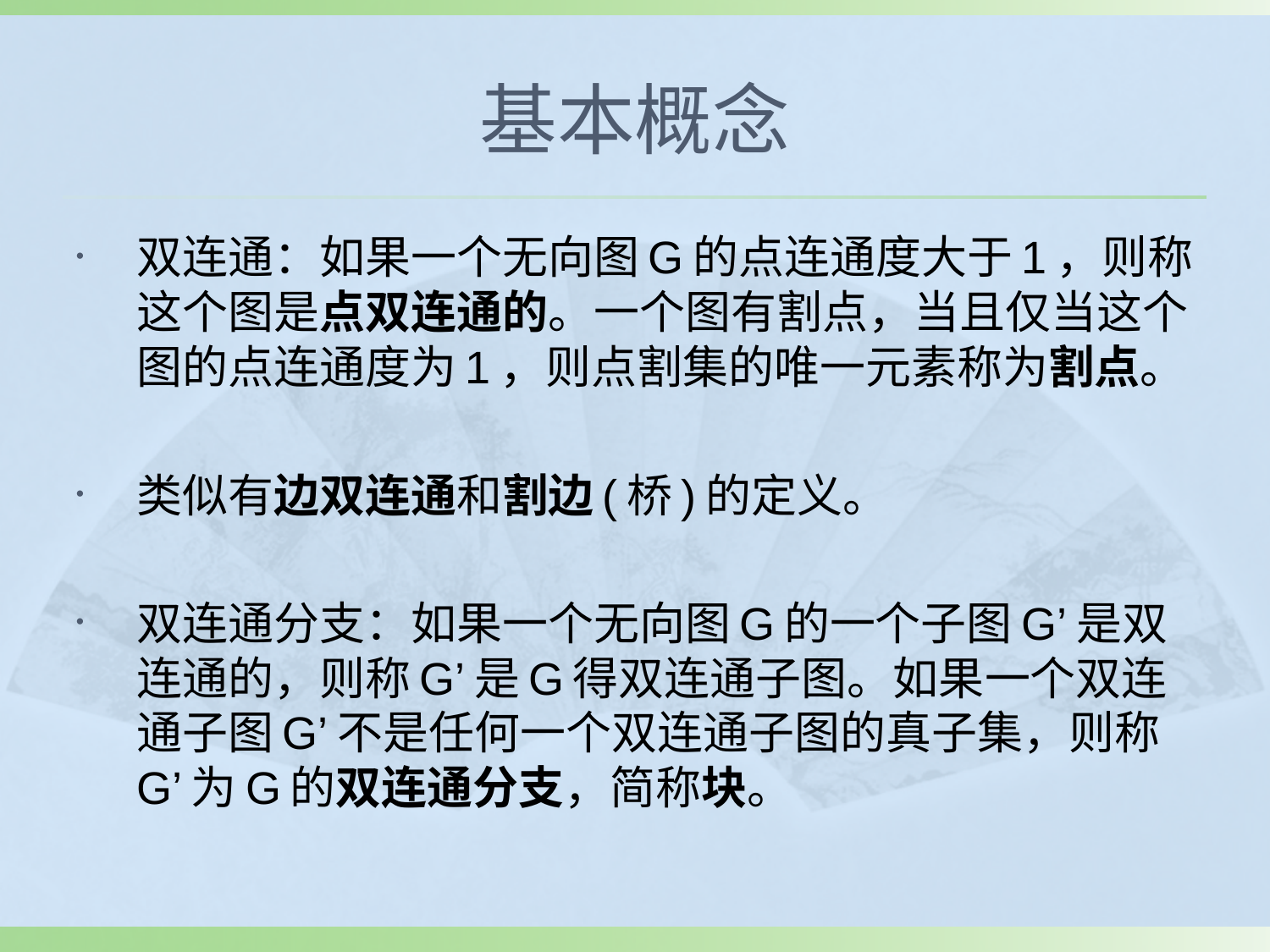

# 基本概念
双连通：如果一个无向图G的点连通度大于1，则称这个图是点双连通的。一个图有割点，当且仅当这个图的点连通度为1，则点割集的唯一元素称为割点。

类似有边双连通和割边(桥)的定义。

双连通分支：如果一个无向图G的一个子图G’是双连通的，则称G’是G得双连通子图。如果一个双连通子图G’不是任何一个双连通子图的真子集，则称G’为G的双连通分支，简称块。